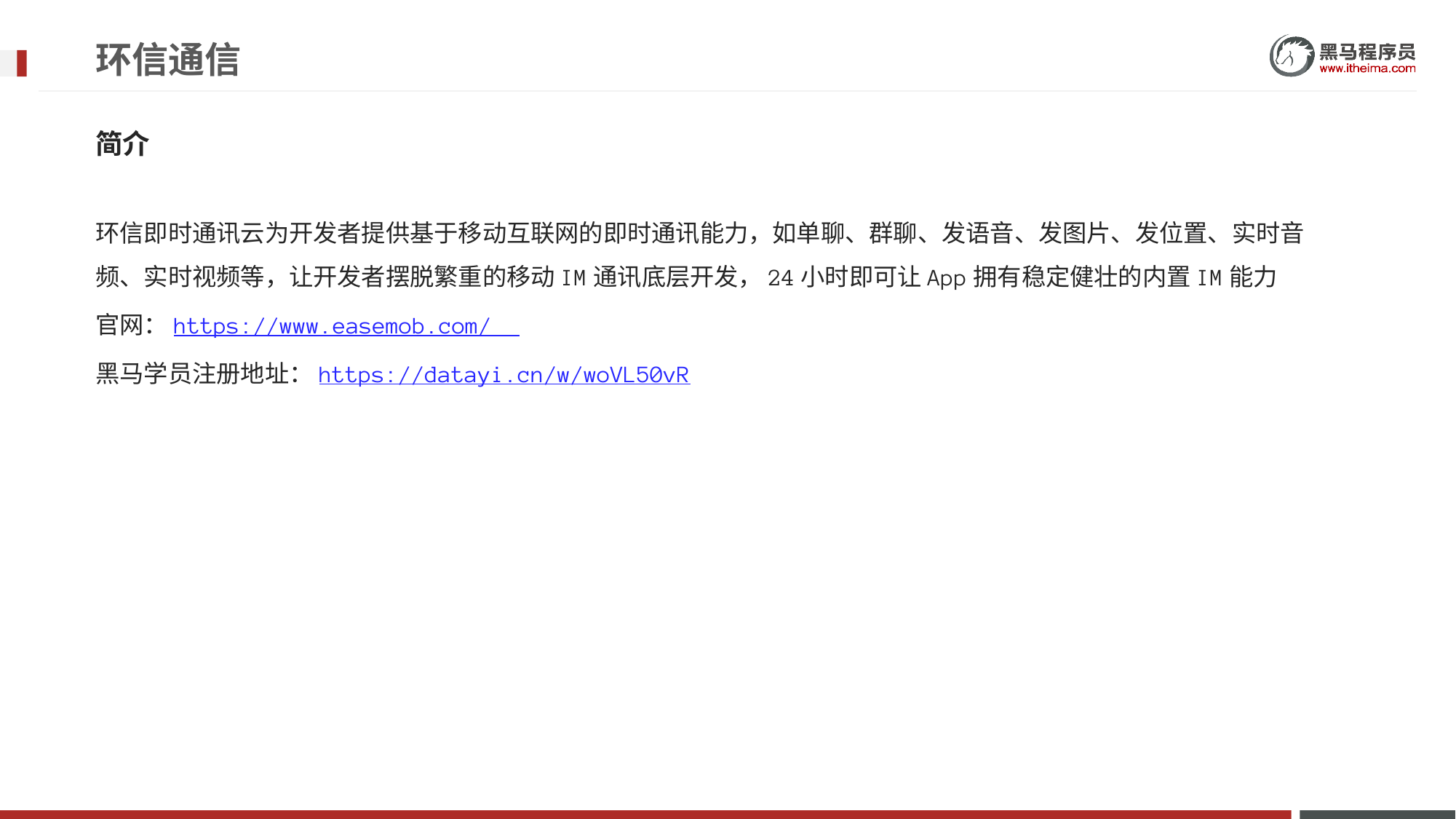

# 环信通信
简介
环信即时通讯云为开发者提供基于移动互联网的即时通讯能力，如单聊、群聊、发语音、发图片、发位置、实时音频、实时视频等，让开发者摆脱繁重的移动IM通讯底层开发，24小时即可让App拥有稳定健壮的内置IM能力
官网：https://www.easemob.com/
黑马学员注册地址：https://datayi.cn/w/woVL50vR